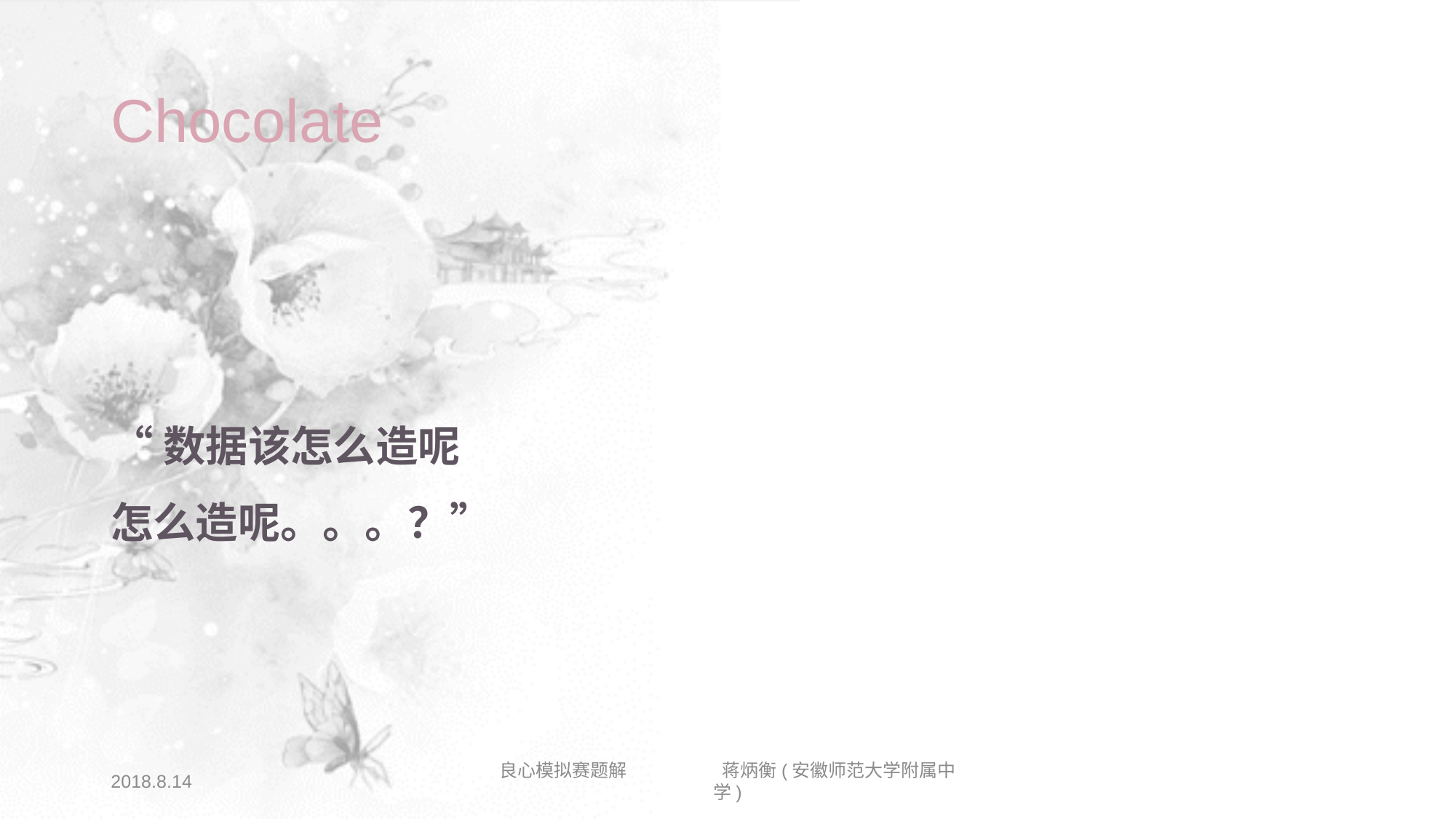

# Chocolate
“数据该怎么造呢
怎么造呢。。。？”
2018.8.14
良心模拟赛题解                 蒋炳衡(安徽师范大学附属中学)
20